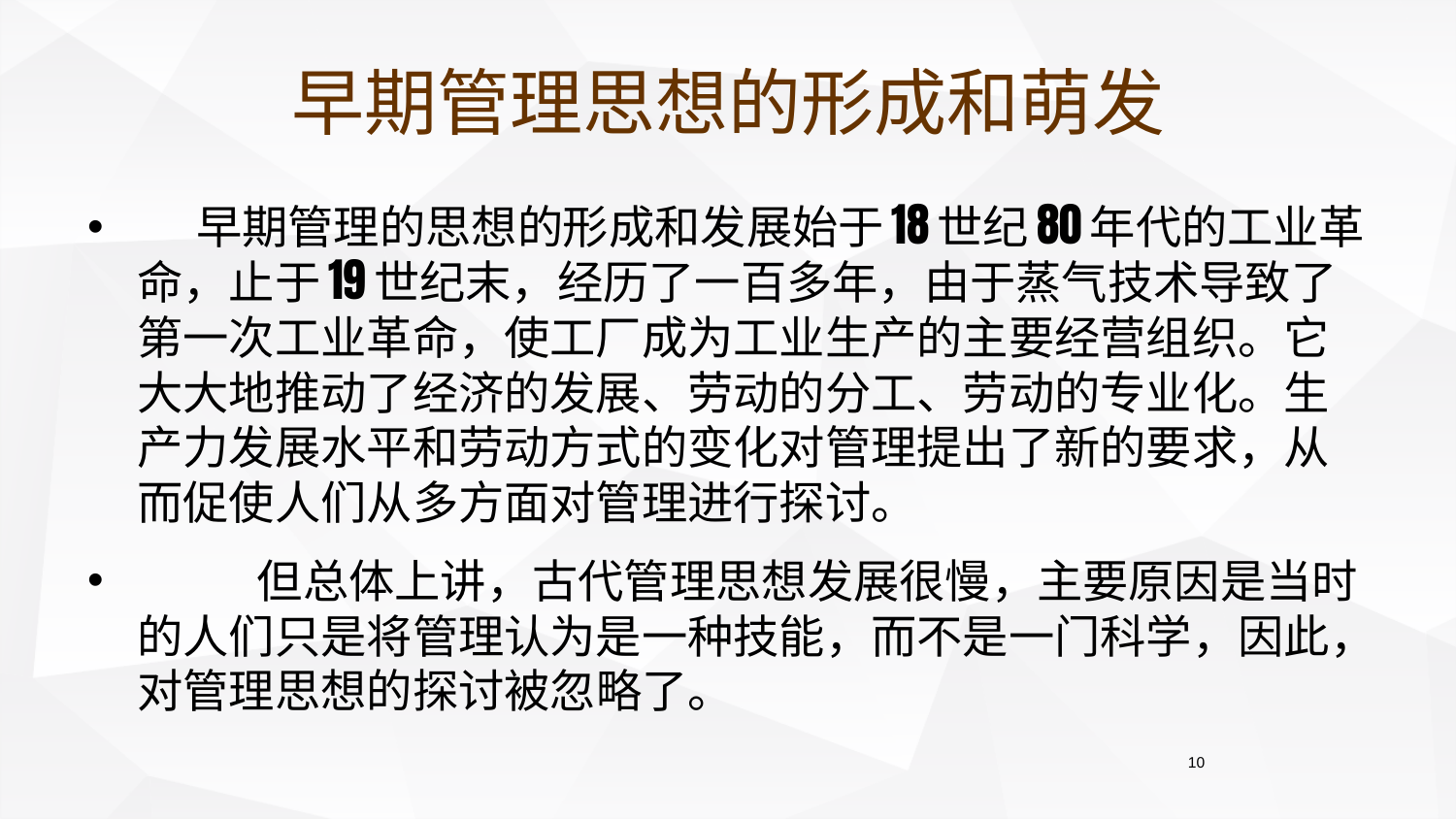

# 早期管理思想的形成和萌发
     早期管理的思想的形成和发展始于18世纪80年代的工业革命，止于19世纪末，经历了一百多年，由于蒸气技术导致了第一次工业革命，使工厂成为工业生产的主要经营组织。它大大地推动了经济的发展、劳动的分工、劳动的专业化。生产力发展水平和劳动方式的变化对管理提出了新的要求，从而促使人们从多方面对管理进行探讨。
           但总体上讲，古代管理思想发展很慢，主要原因是当时的人们只是将管理认为是一种技能，而不是一门科学，因此，对管理思想的探讨被忽略了。
10